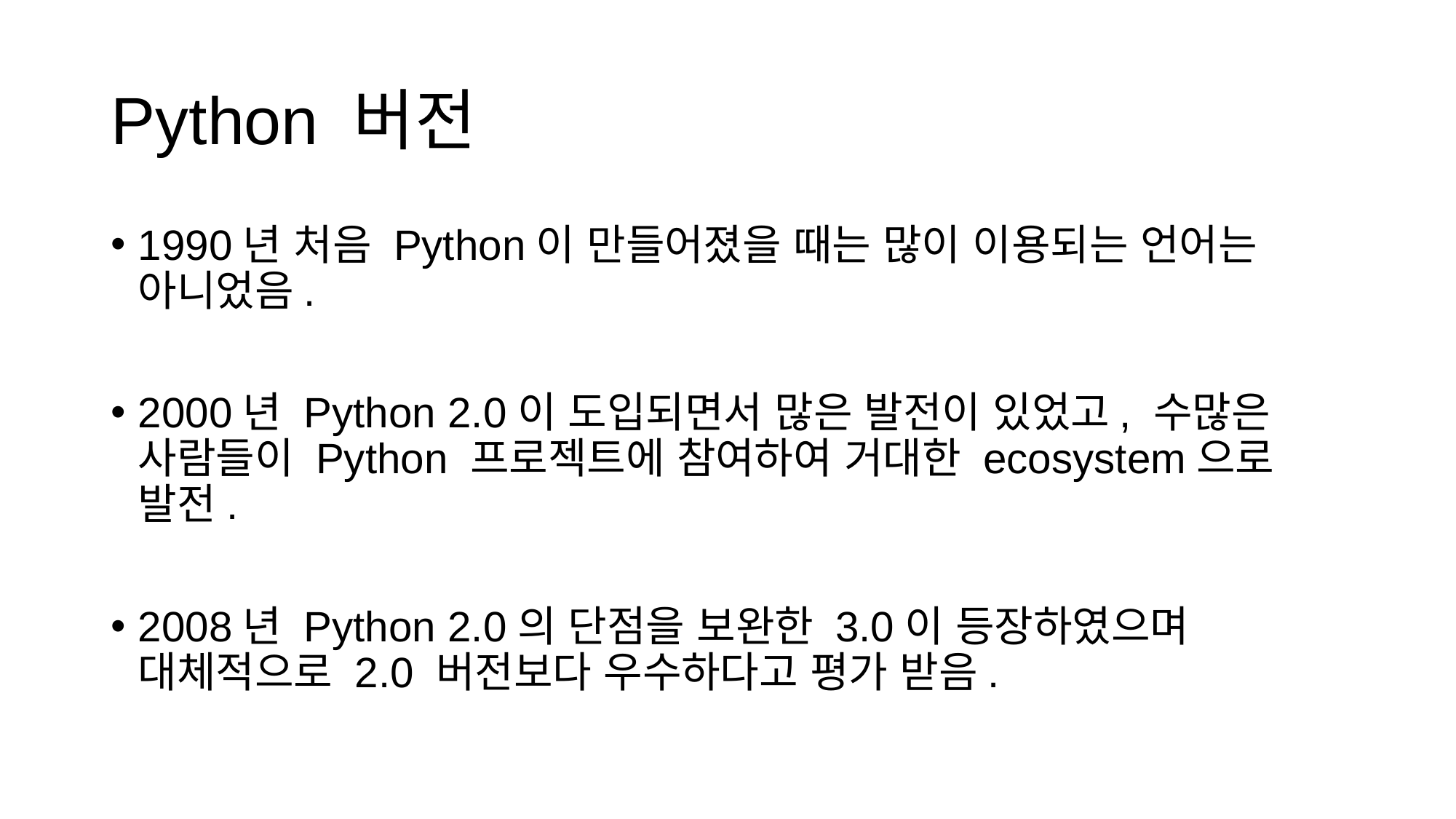

# Python 버전
1990년 처음 Python이 만들어졌을 때는 많이 이용되는 언어는 아니었음.

2000년 Python 2.0이 도입되면서 많은 발전이 있었고, 수많은 사람들이 Python 프로젝트에 참여하여 거대한 ecosystem으로 발전.

2008년 Python 2.0의 단점을 보완한 3.0이 등장하였으며 대체적으로 2.0 버전보다 우수하다고 평가 받음.